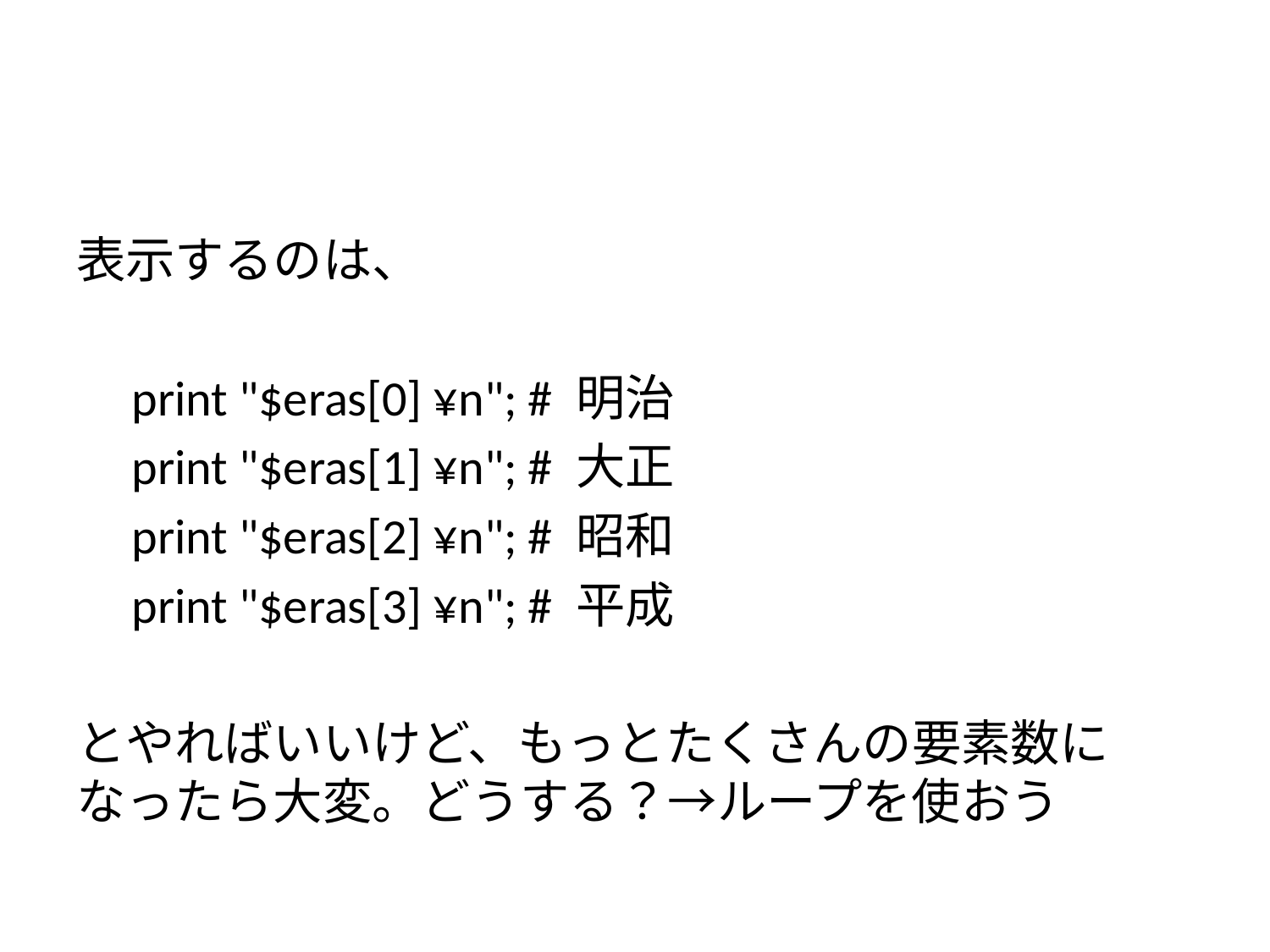

#
表示するのは、

print "$eras[0] ¥n"; # 明治
print "$eras[1] ¥n"; # 大正
print "$eras[2] ¥n"; # 昭和
print "$eras[3] ¥n"; # 平成

とやればいいけど、もっとたくさんの要素数になったら大変。どうする？→ループを使おう